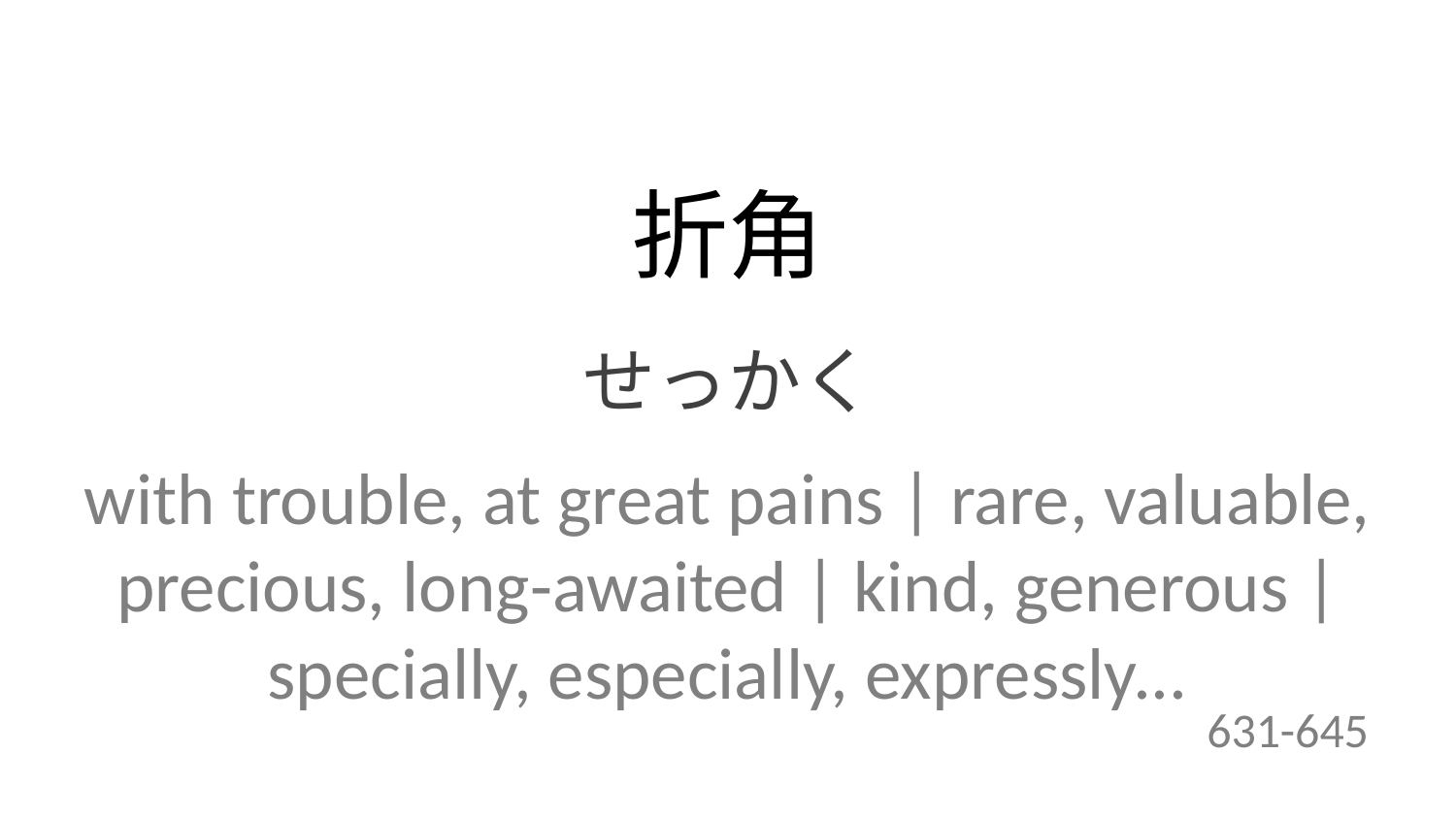

折角

せっかく
with trouble, at great pains | rare, valuable, precious, long-awaited | kind, generous | specially, especially, expressly...
631-645